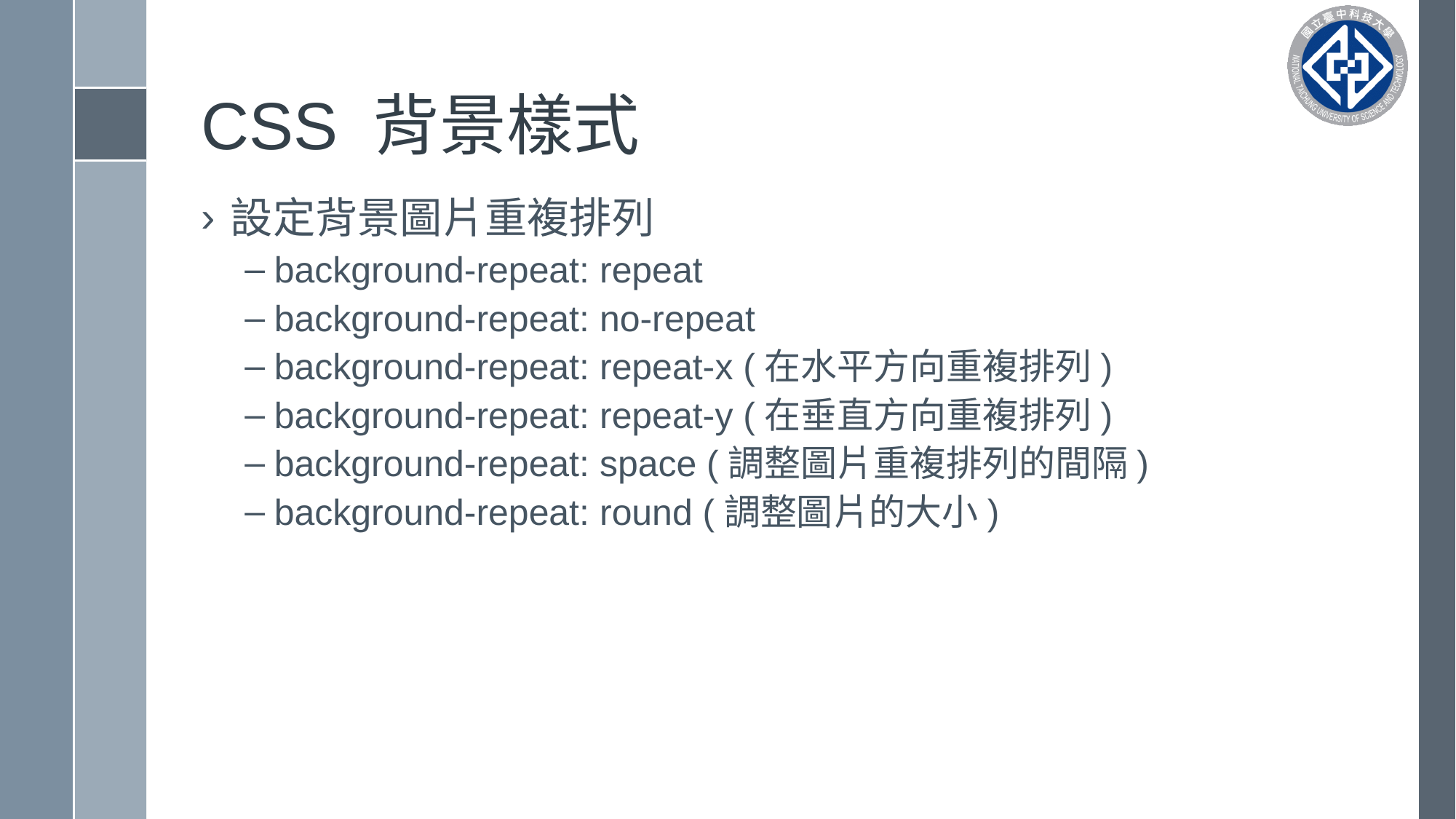

# CSS 背景樣式
設定背景圖片重複排列
background-repeat: repeat
background-repeat: no-repeat
background-repeat: repeat-x (在水平方向重複排列)
background-repeat: repeat-y (在垂直方向重複排列)
background-repeat: space (調整圖片重複排列的間隔)
background-repeat: round (調整圖片的大小)